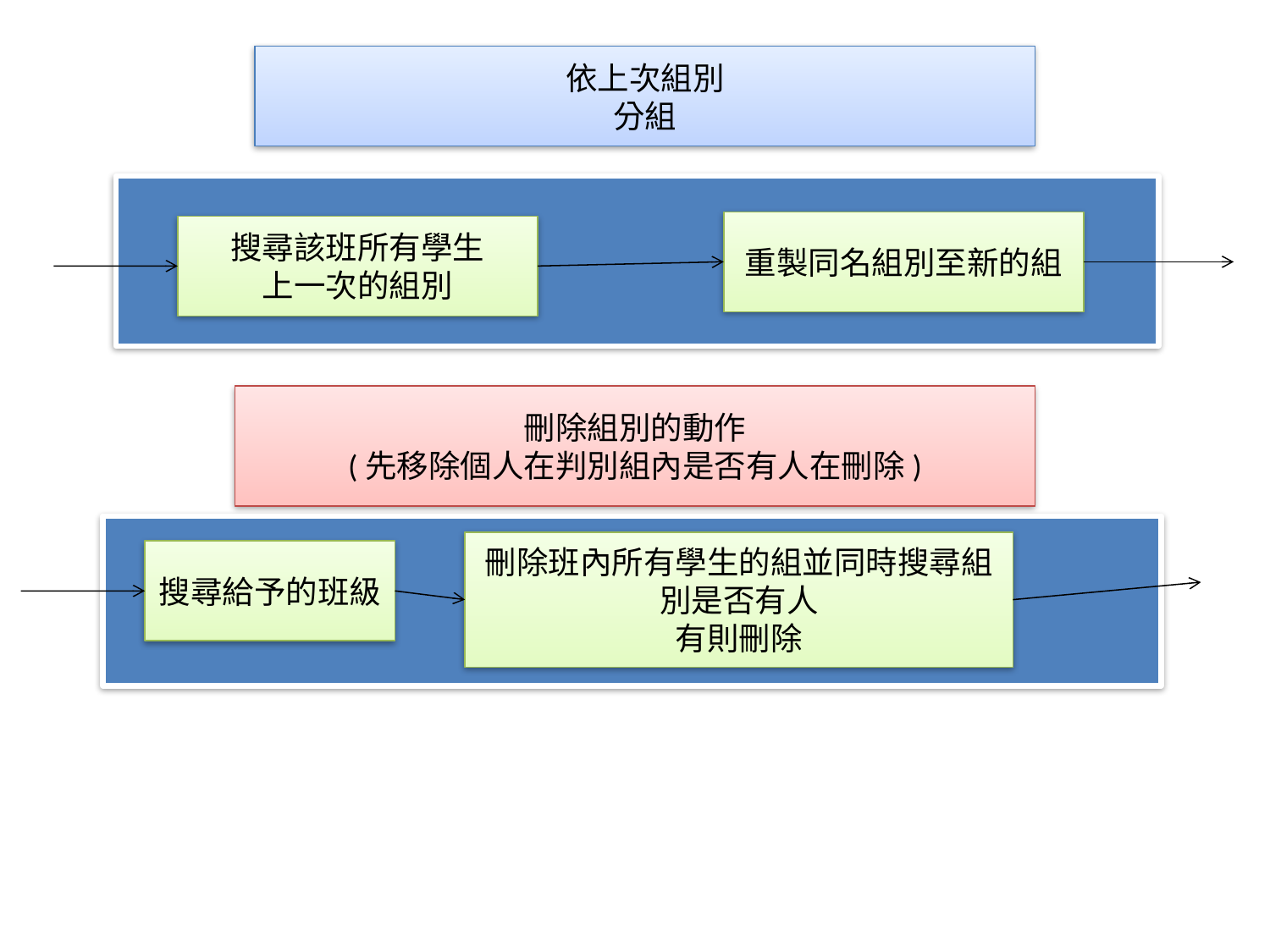

依上次組別
分組

重製同名組別至新的組
搜尋該班所有學生
上一次的組別
刪除組別的動作
(先移除個人在判別組內是否有人在刪除)

刪除班內所有學生的組並同時搜尋組別是否有人
有則刪除
搜尋給予的班級